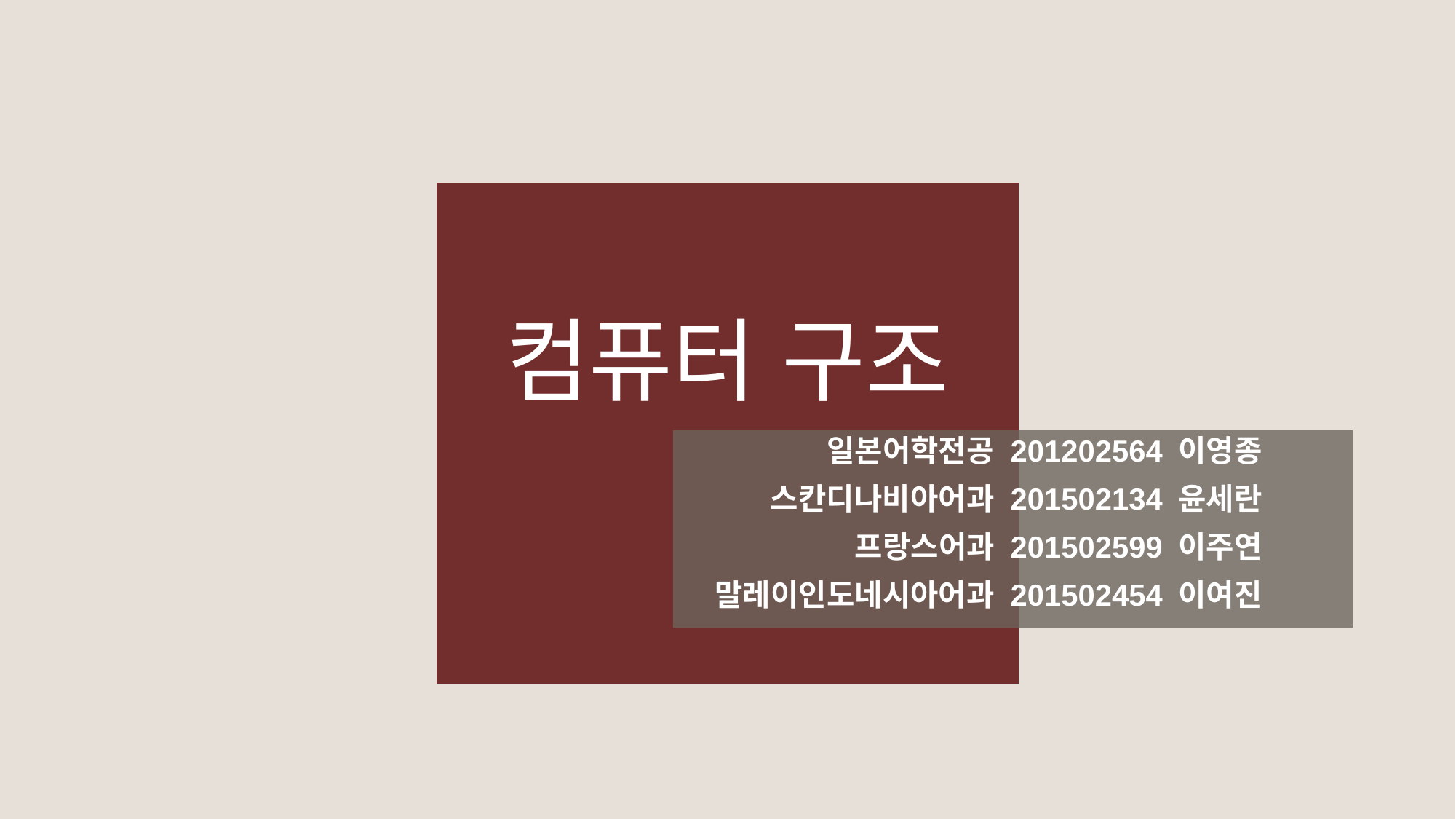

# 컴퓨터 구조

일본어학전공 201202564 이영종
스칸디나비아어과 201502134 윤세란
프랑스어과 201502599 이주연
말레이인도네시아어과 201502454 이여진